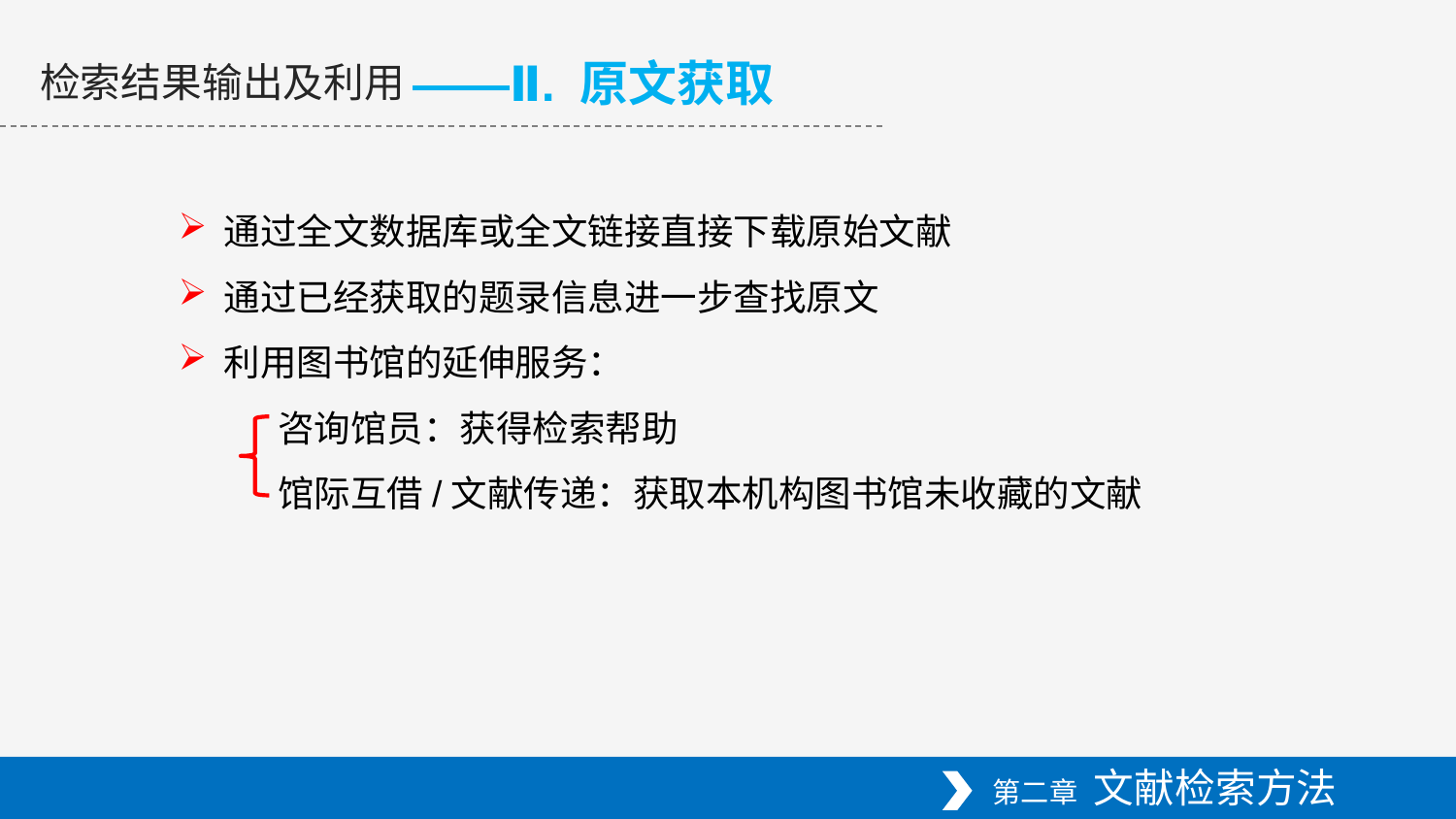

——Ⅱ. 原文获取
检索结果输出及利用
通过全文数据库或全文链接直接下载原始文献
通过已经获取的题录信息进一步查找原文
利用图书馆的延伸服务：
           咨询馆员：获得检索帮助
           馆际互借/文献传递：获取本机构图书馆未收藏的文献